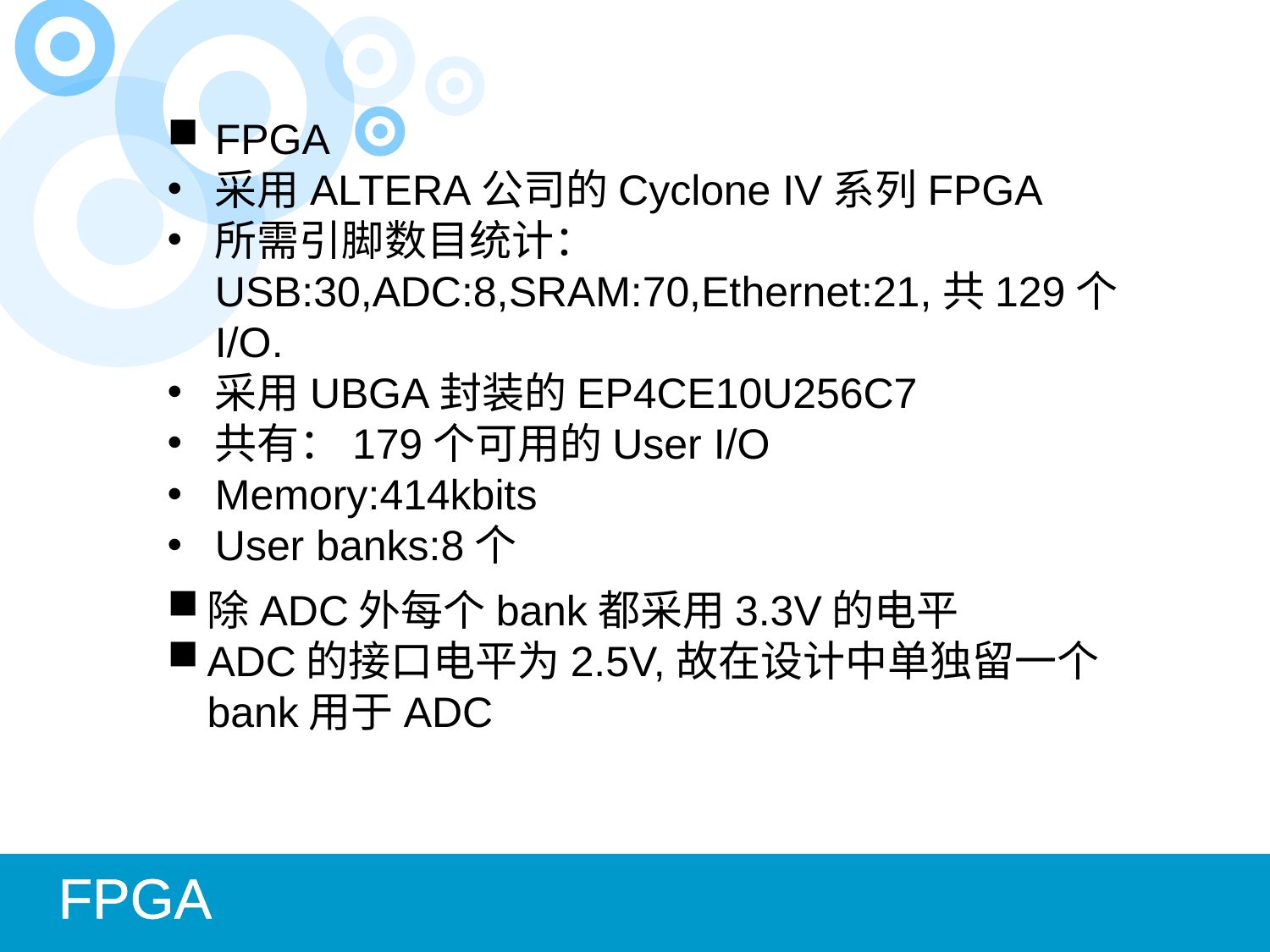

FPGA
采用ALTERA公司的Cyclone IV系列FPGA
所需引脚数目统计：USB:30,ADC:8,SRAM:70,Ethernet:21,共129个I/O.
采用UBGA封装的EP4CE10U256C7
共有：179个可用的User I/O
Memory:414kbits
User banks:8个
除ADC外每个bank都采用3.3V的电平
ADC的接口电平为2.5V,故在设计中单独留一个bank用于ADC
FPGA